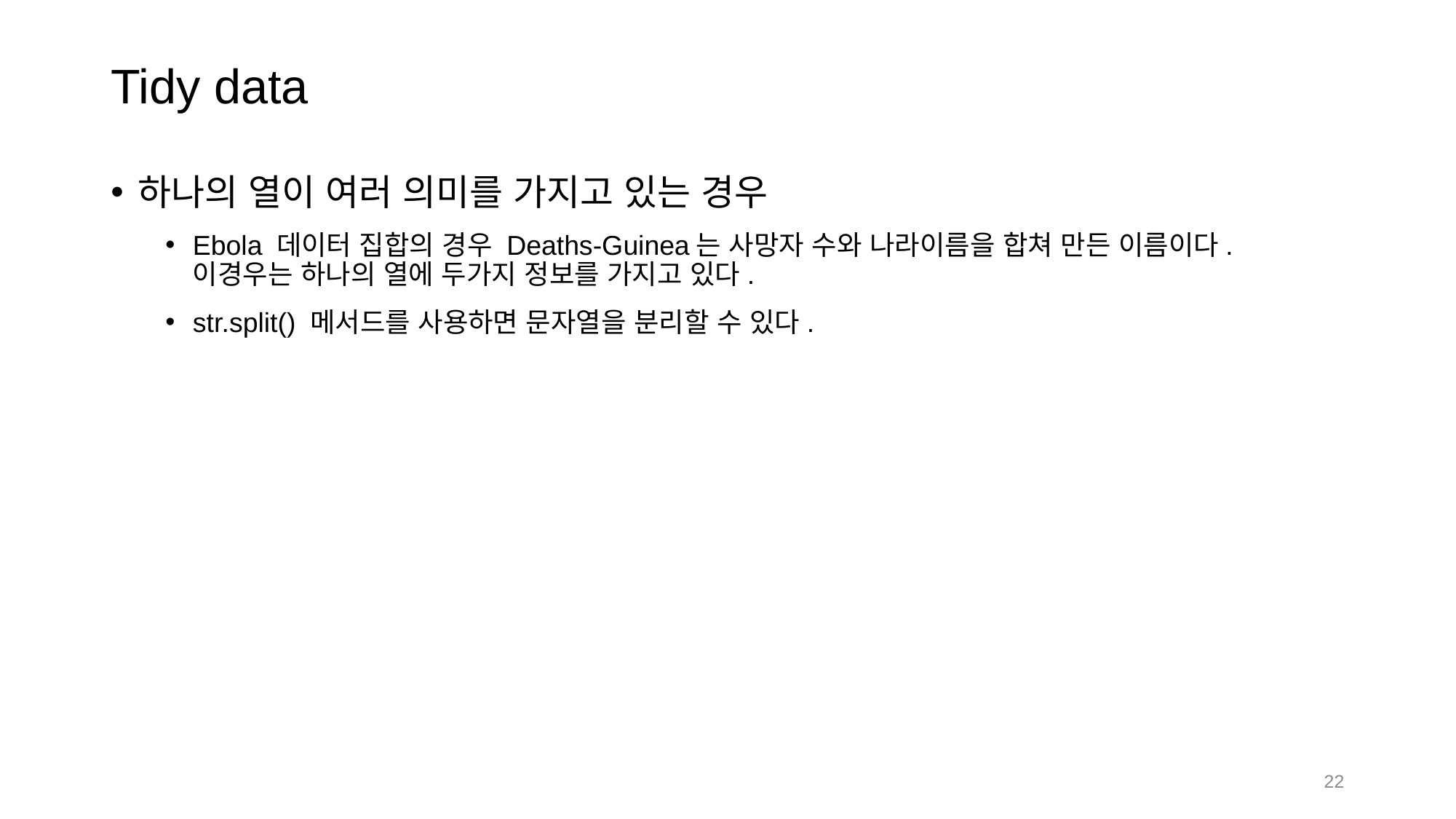

# Tidy data
하나의 열이 여러 의미를 가지고 있는 경우
Ebola 데이터 집합의 경우 Deaths-Guinea는 사망자 수와 나라이름을 합쳐 만든 이름이다. 이경우는 하나의 열에 두가지 정보를 가지고 있다.
str.split() 메서드를 사용하면 문자열을 분리할 수 있다.

22